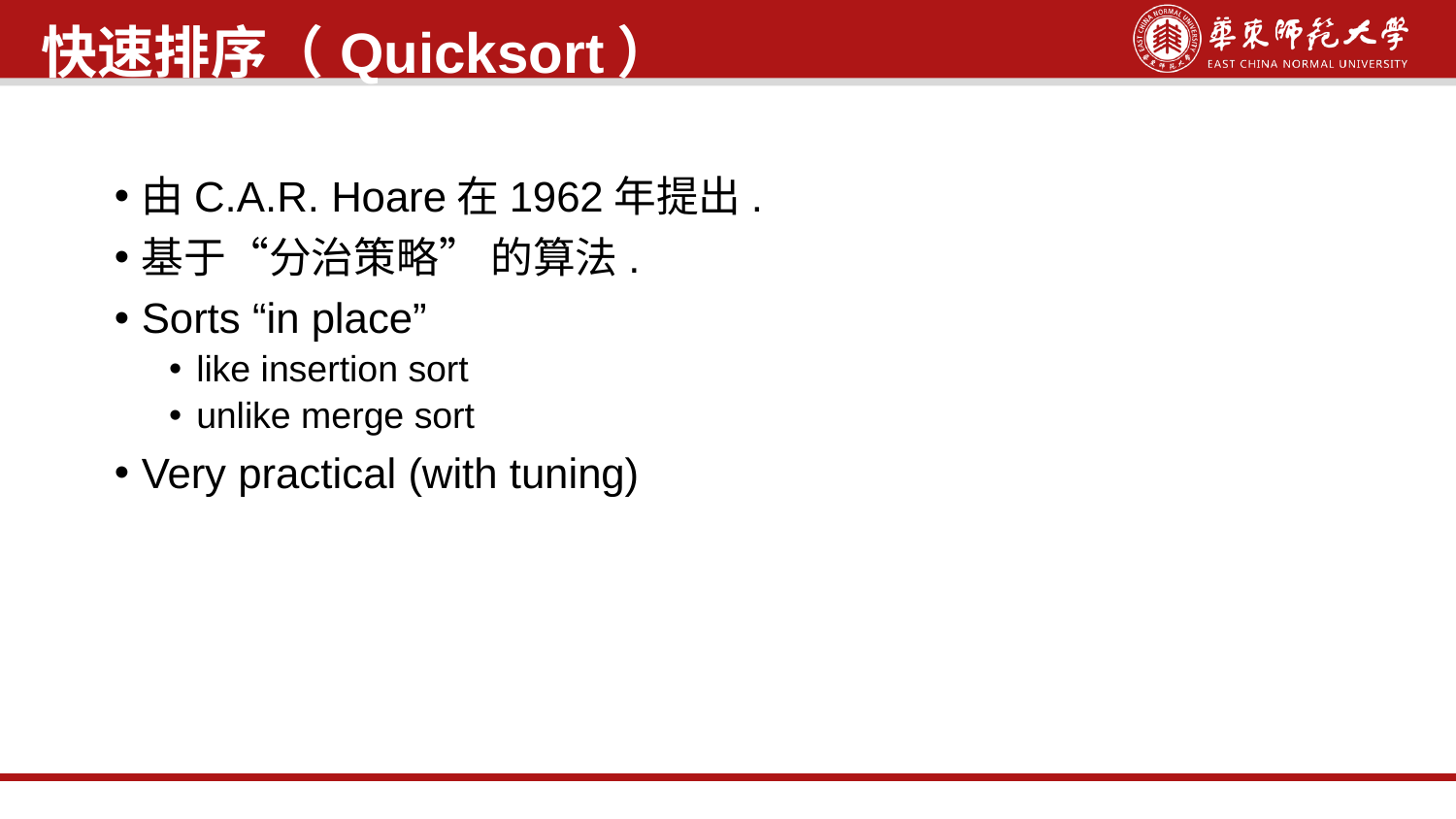

快速排序（Quicksort）
由C.A.R. Hoare在1962年提出.
基于“分治策略” 的算法.
Sorts “in place”
like insertion sort
unlike merge sort
Very practical (with tuning)